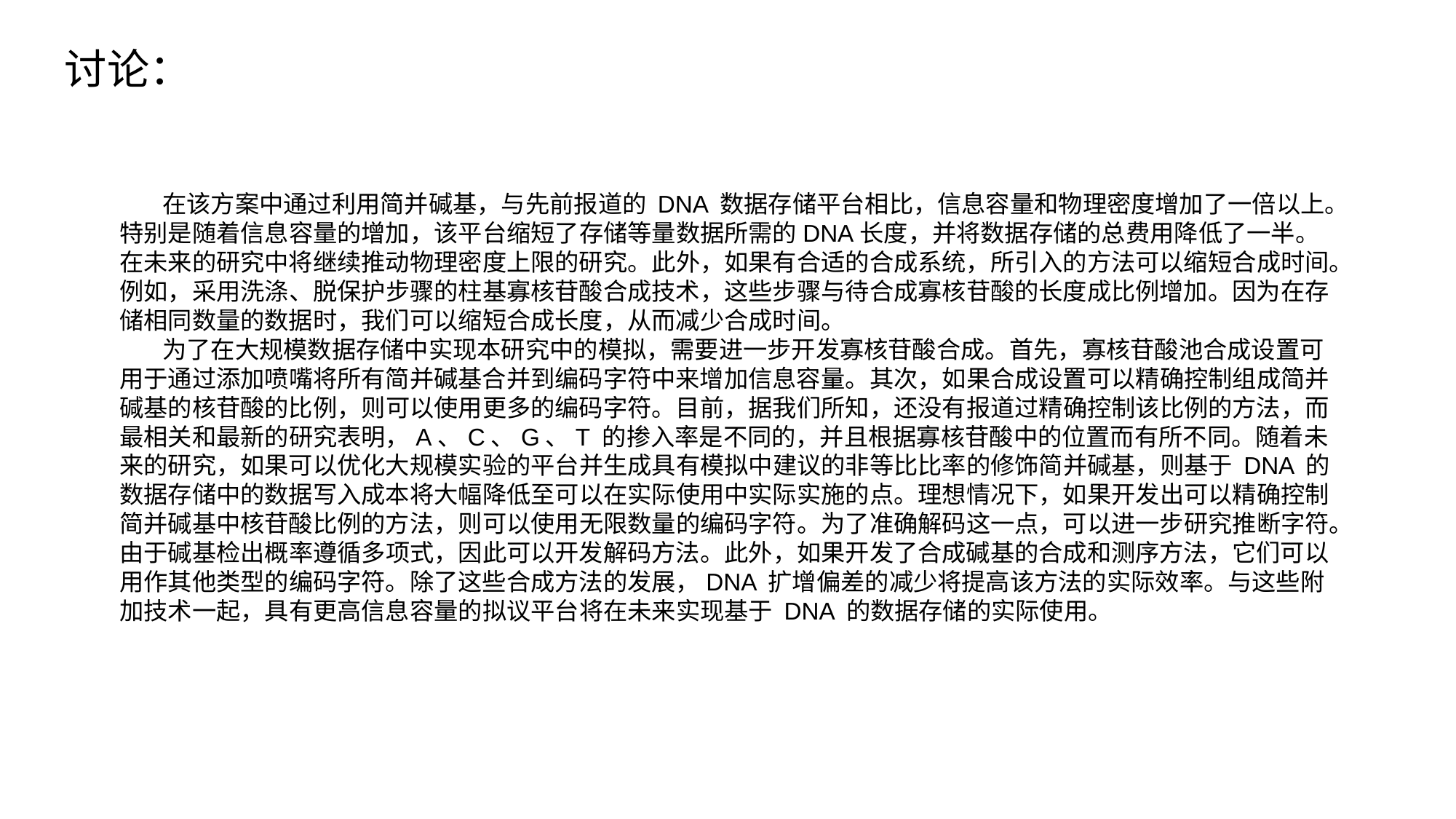

讨论：
在该方案中通过利用简并碱基，与先前报道的 DNA 数据存储平台相比，信息容量和物理密度增加了一倍以上。特别是随着信息容量的增加，该平台缩短了存储等量数据所需的DNA长度，并将数据存储的总费用降低了一半。在未来的研究中将继续推动物理密度上限的研究。此外，如果有合适的合成系统，所引入的方法可以缩短合成时间。例如，采用洗涤、脱保护步骤的柱基寡核苷酸合成技术，这些步骤与待合成寡核苷酸的长度成比例增加。因为在存储相同数量的数据时，我们可以缩短合成长度，从而减少合成时间。
为了在大规模数据存储中实现本研究中的模拟，需要进一步开发寡核苷酸合成。首先，寡核苷酸池合成设置可用于通过添加喷嘴将所有简并碱基合并到编码字符中来增加信息容量。其次，如果合成设置可以精确控制组成简并碱基的核苷酸的比例，则可以使用更多的编码字符。目前，据我们所知，还没有报道过精确控制该比例的方法，而最相关和最新的研究表明，A、C、G、T 的掺入率是不同的，并且根据寡核苷酸中的位置而有所不同。随着未来的研究，如果可以优化大规模实验的平台并生成具有模拟中建议的非等比比率的修饰简并碱基，则基于 DNA 的数据存储中的数据写入成本将大幅降低至可以在实际使用中实际实施的点。理想情况下，如果开发出可以精确控制简并碱基中核苷酸比例的方法，则可以使用无限数量的编码字符。为了准确解码这一点，可以进一步研究推断字符。由于碱基检出概率遵循多项式，因此可以开发解码方法。此外，如果开发了合成碱基的合成和测序方法，它们可以用作其他类型的编码字符。除了这些合成方法的发展，DNA 扩增偏差的减少将提高该方法的实际效率。与这些附加技术一起，具有更高信息容量的拟议平台将在未来实现基于 DNA 的数据存储的实际使用。